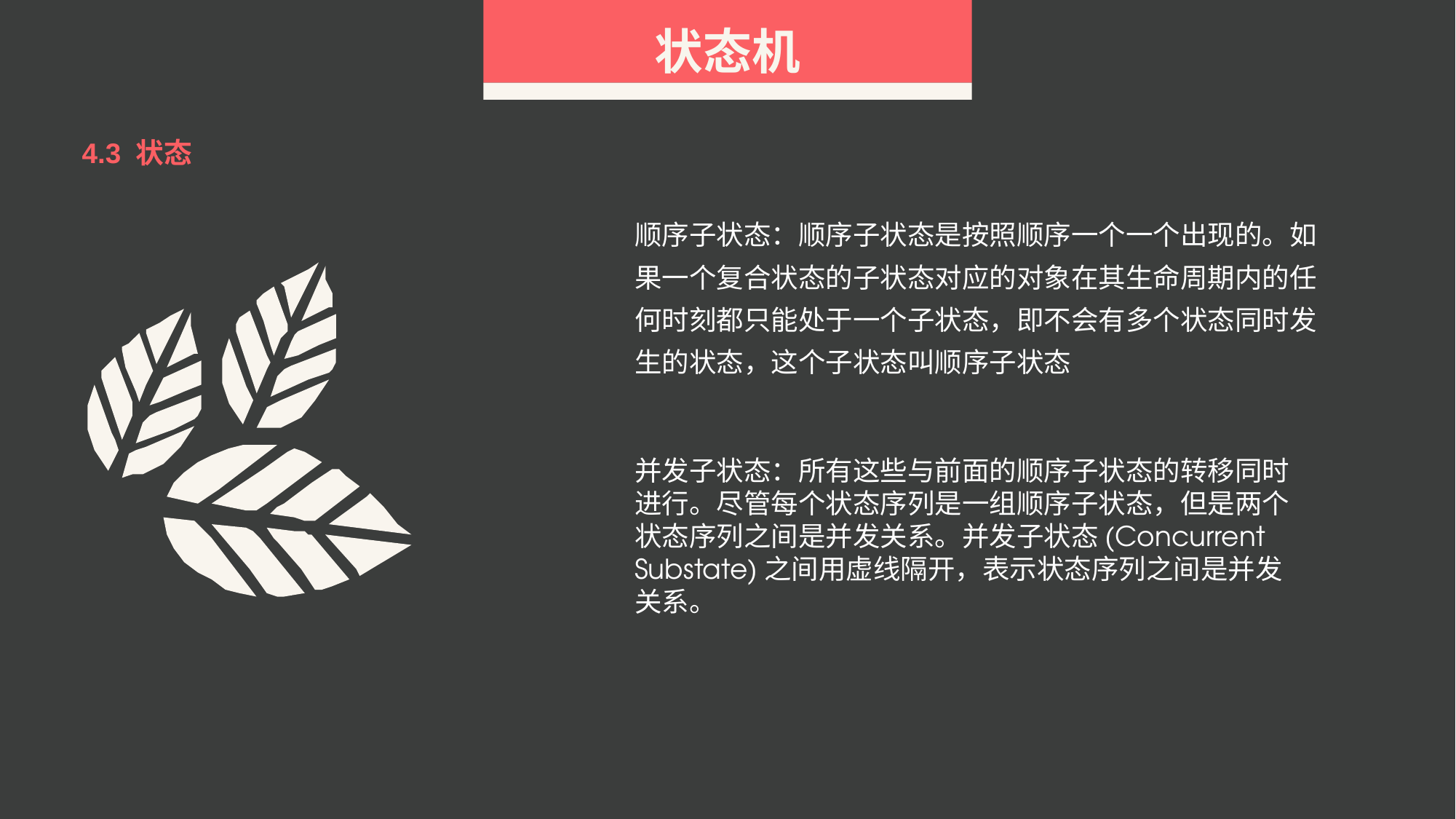

状态机
4.3 状态
顺序子状态：顺序子状态是按照顺序一个一个出现的。如果一个复合状态的子状态对应的对象在其生命周期内的任何时刻都只能处于一个子状态，即不会有多个状态同时发生的状态，这个子状态叫顺序子状态

并发子状态：所有这些与前面的顺序子状态的转移同时进行。尽管每个状态序列是一组顺序子状态，但是两个状态序列之间是并发关系。并发子状态(Concurrent Substate)之间用虚线隔开，表示状态序列之间是并发关系。